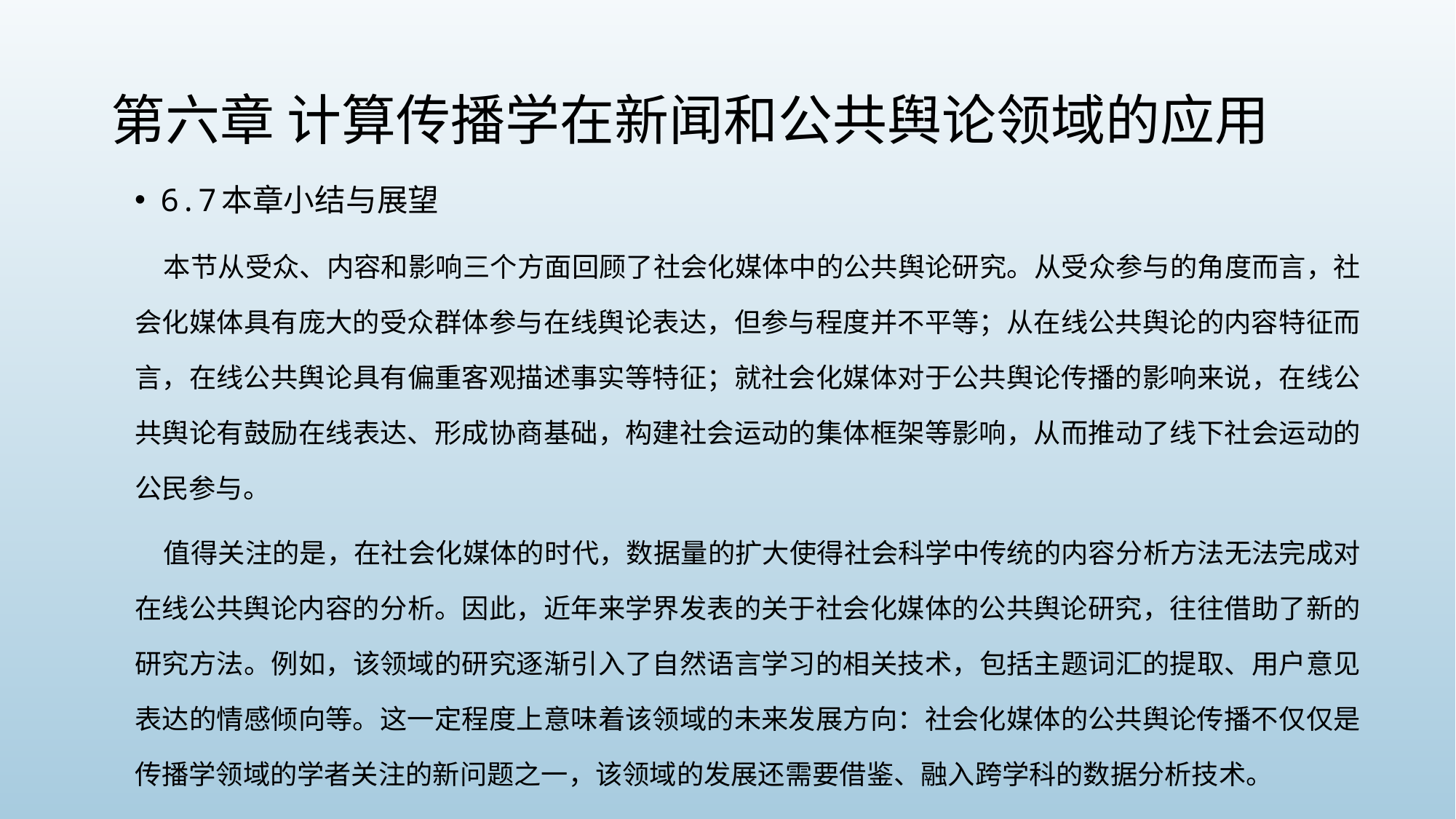

# 第六章 计算传播学在新闻和公共舆论领域的应用
6.7本章小结与展望
    本节从受众、内容和影响三个方面回顾了社会化媒体中的公共舆论研究。从受众参与的角度而言，社会化媒体具有庞大的受众群体参与在线舆论表达，但参与程度并不平等；从在线公共舆论的内容特征而言，在线公共舆论具有偏重客观描述事实等特征；就社会化媒体对于公共舆论传播的影响来说，在线公共舆论有鼓励在线表达、形成协商基础，构建社会运动的集体框架等影响，从而推动了线下社会运动的公民参与。
    值得关注的是，在社会化媒体的时代，数据量的扩大使得社会科学中传统的内容分析方法无法完成对在线公共舆论内容的分析。因此，近年来学界发表的关于社会化媒体的公共舆论研究，往往借助了新的研究方法。例如，该领域的研究逐渐引入了自然语言学习的相关技术，包括主题词汇的提取、用户意见表达的情感倾向等。这一定程度上意味着该领域的未来发展方向：社会化媒体的公共舆论传播不仅仅是传播学领域的学者关注的新问题之一，该领域的发展还需要借鉴、融入跨学科的数据分析技术。